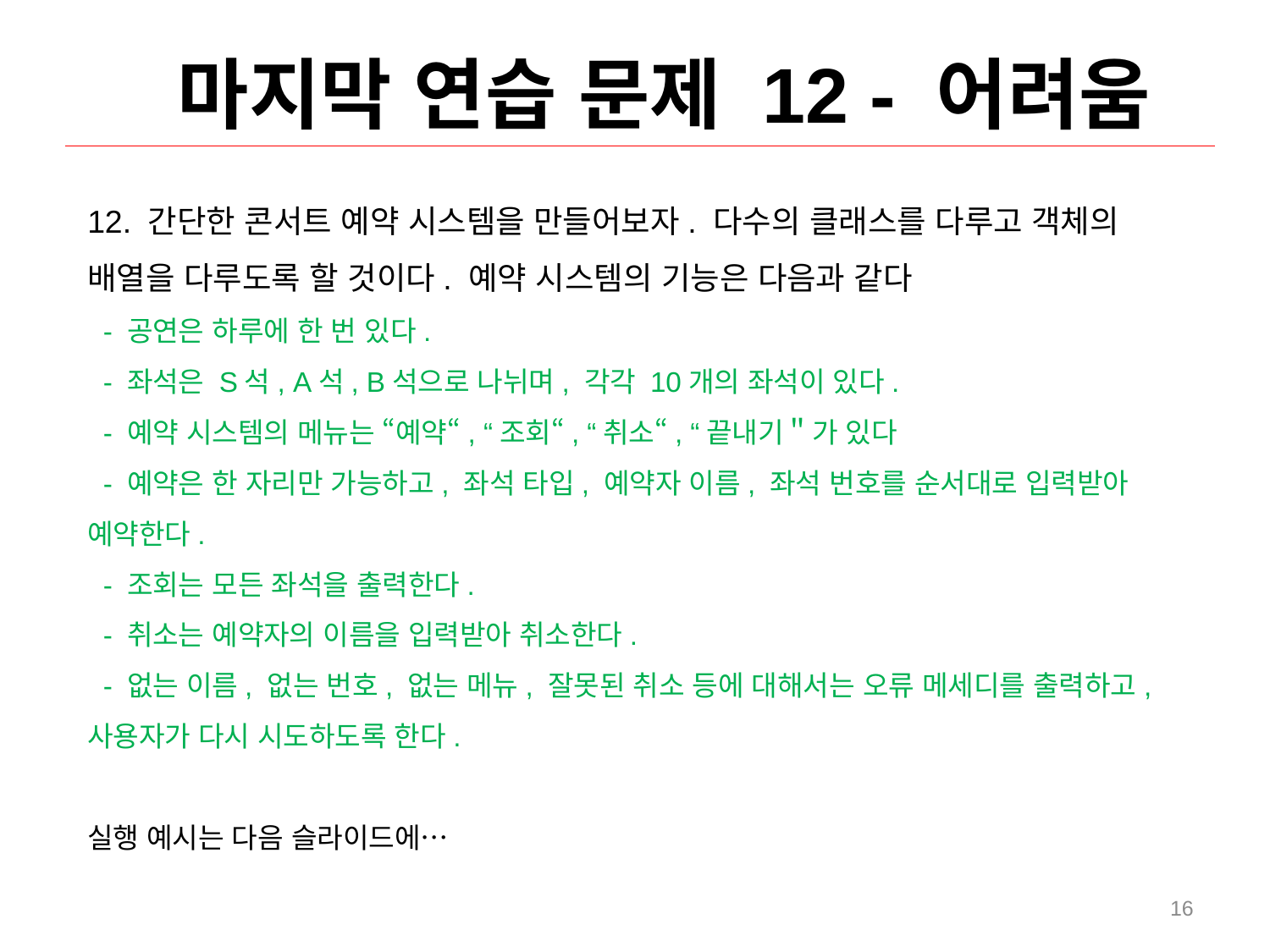

# 마지막 연습 문제 12 - 어려움
12. 간단한 콘서트 예약 시스템을 만들어보자. 다수의 클래스를 다루고 객체의 배열을 다루도록 할 것이다. 예약 시스템의 기능은 다음과 같다
  - 공연은 하루에 한 번 있다.
  - 좌석은 S석, A석, B석으로 나뉘며, 각각 10개의 좌석이 있다.
  - 예약 시스템의 메뉴는 “예약“, “조회“, “취소“, “끝내기＂가 있다
  - 예약은 한 자리만 가능하고, 좌석 타입, 예약자 이름, 좌석 번호를 순서대로 입력받아        예약한다.
  - 조회는 모든 좌석을 출력한다.
  - 취소는 예약자의 이름을 입력받아 취소한다.
  - 없는 이름, 없는 번호, 없는 메뉴, 잘못된 취소 등에 대해서는 오류 메세디를 출력하고, 사용자가 다시 시도하도록 한다.

실행 예시는 다음 슬라이드에…
16